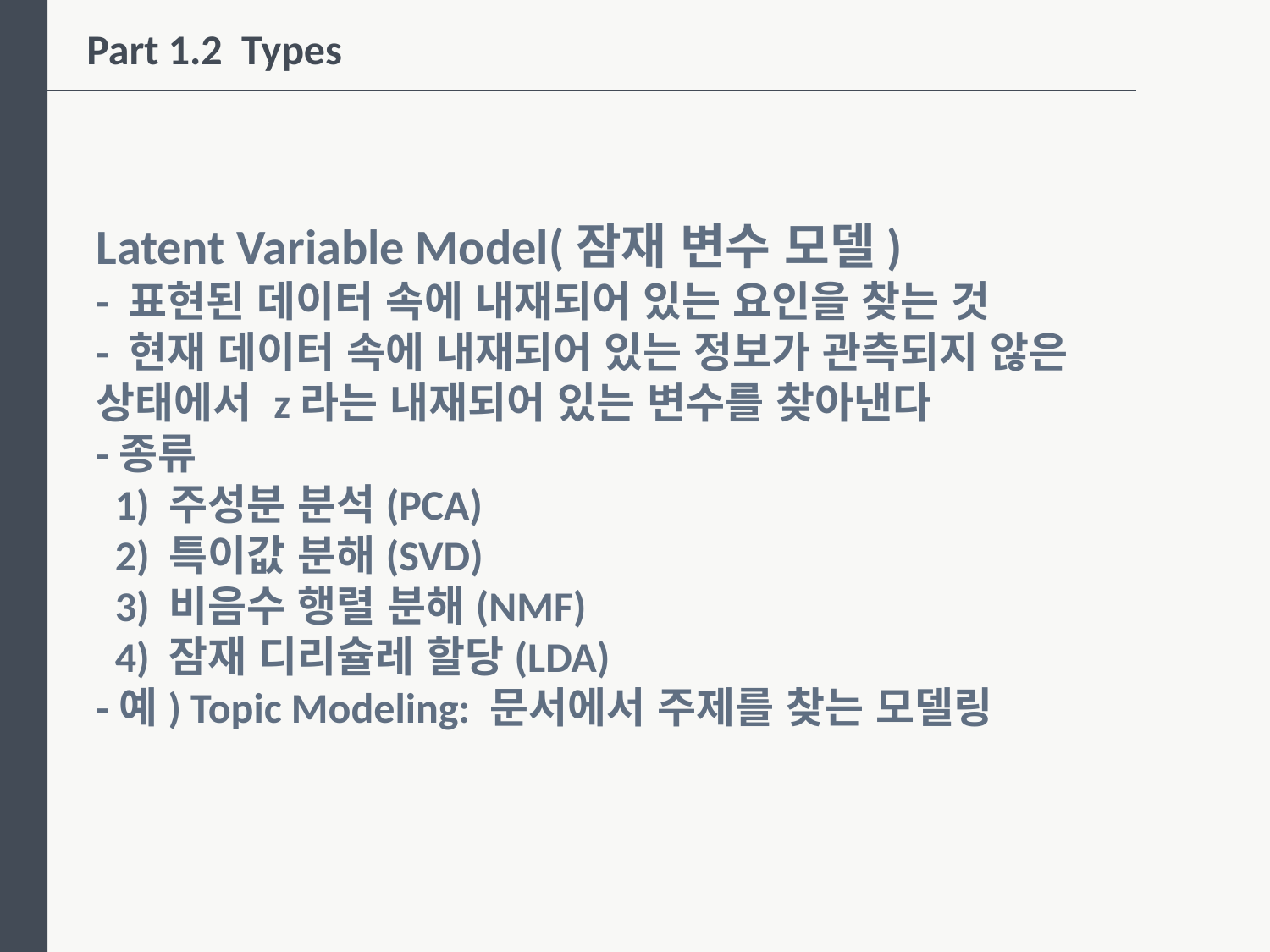

Part 1.2  Types
Latent Variable Model(잠재 변수 모델)
- 표현된 데이터 속에 내재되어 있는 요인을 찾는 것
- 현재 데이터 속에 내재되어 있는 정보가 관측되지 않은 상태에서 z라는 내재되어 있는 변수를 찾아낸다
-종류
  1) 주성분 분석(PCA)
  2) 특이값 분해(SVD)
  3) 비음수 행렬 분해(NMF)
  4) 잠재 디리슐레 할당(LDA)
-예) Topic Modeling: 문서에서 주제를 찾는 모델링